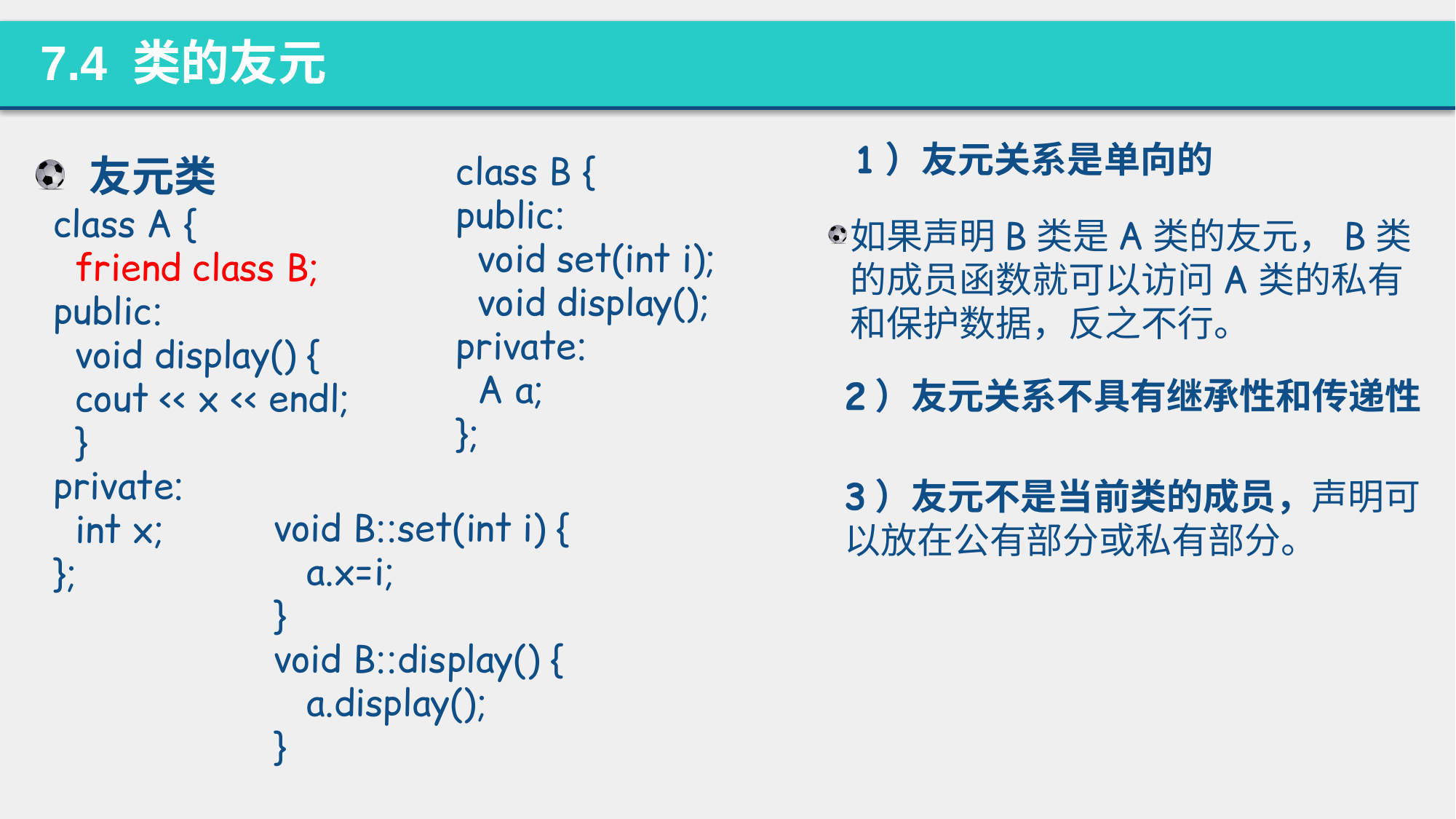

7.4 类的友元
友元类
1）友元关系是单向的
class B {
public:
  void set(int i);
  void display();
private:
  A a;
};
class A {
  friend class B;
public:
  void display() {
  cout << x << endl;
  }
private:
  int x;
};
如果声明B类是A类的友元，B类的成员函数就可以访问A类的私有和保护数据，反之不行。
2）友元关系不具有继承性和传递性
3）友元不是当前类的成员，声明可以放在公有部分或私有部分。
void B::set(int i) {
   a.x=i;
}
void B::display() {
   a.display();
}